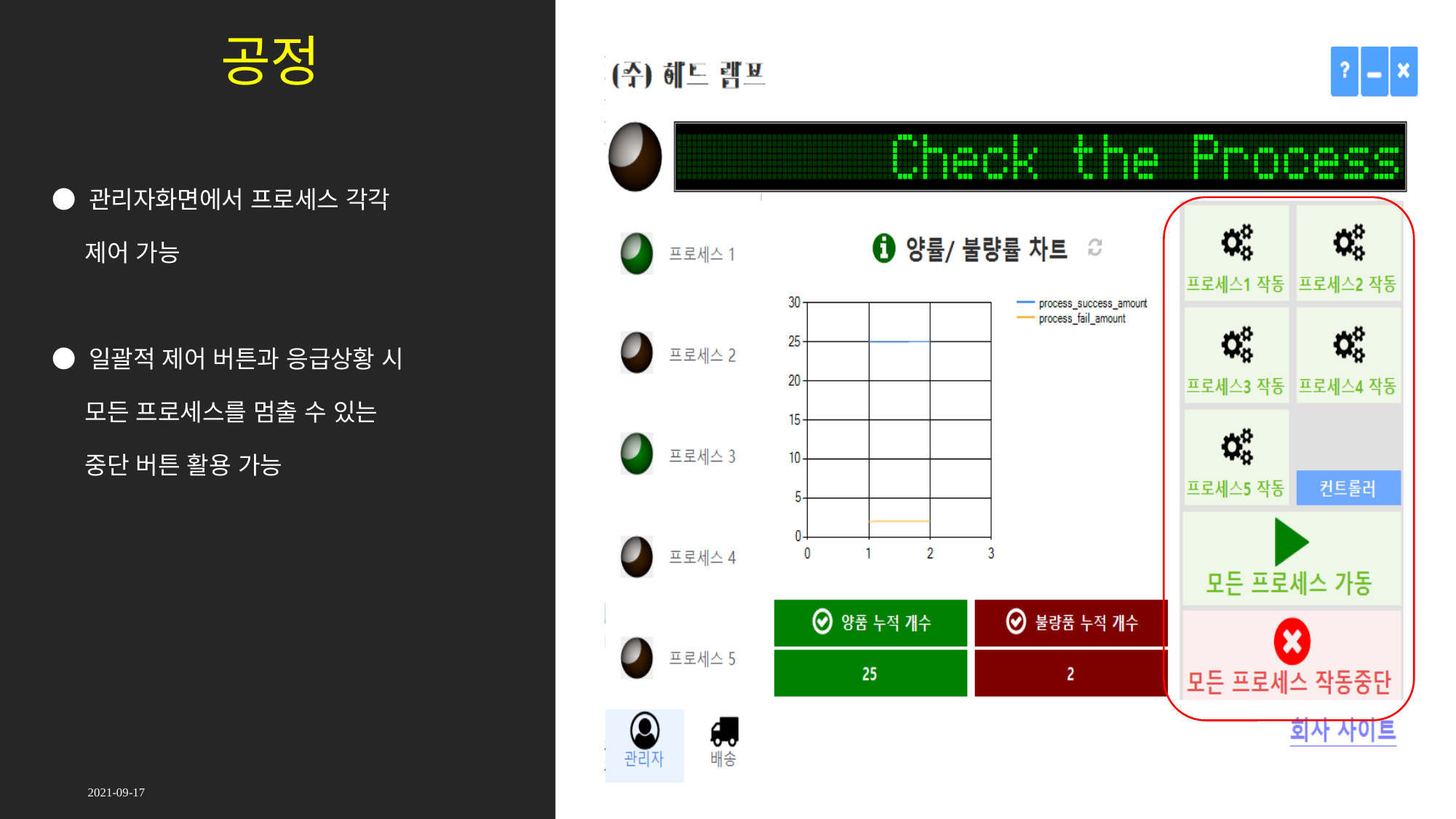

# 공정

● 관리자화면에서 프로세스 각각
    제어 가능

● 일괄적 제어 버튼과 응급상황 시
    모든 프로세스를 멈출 수 있는
    중단 버튼 활용 가능

2021-09-17